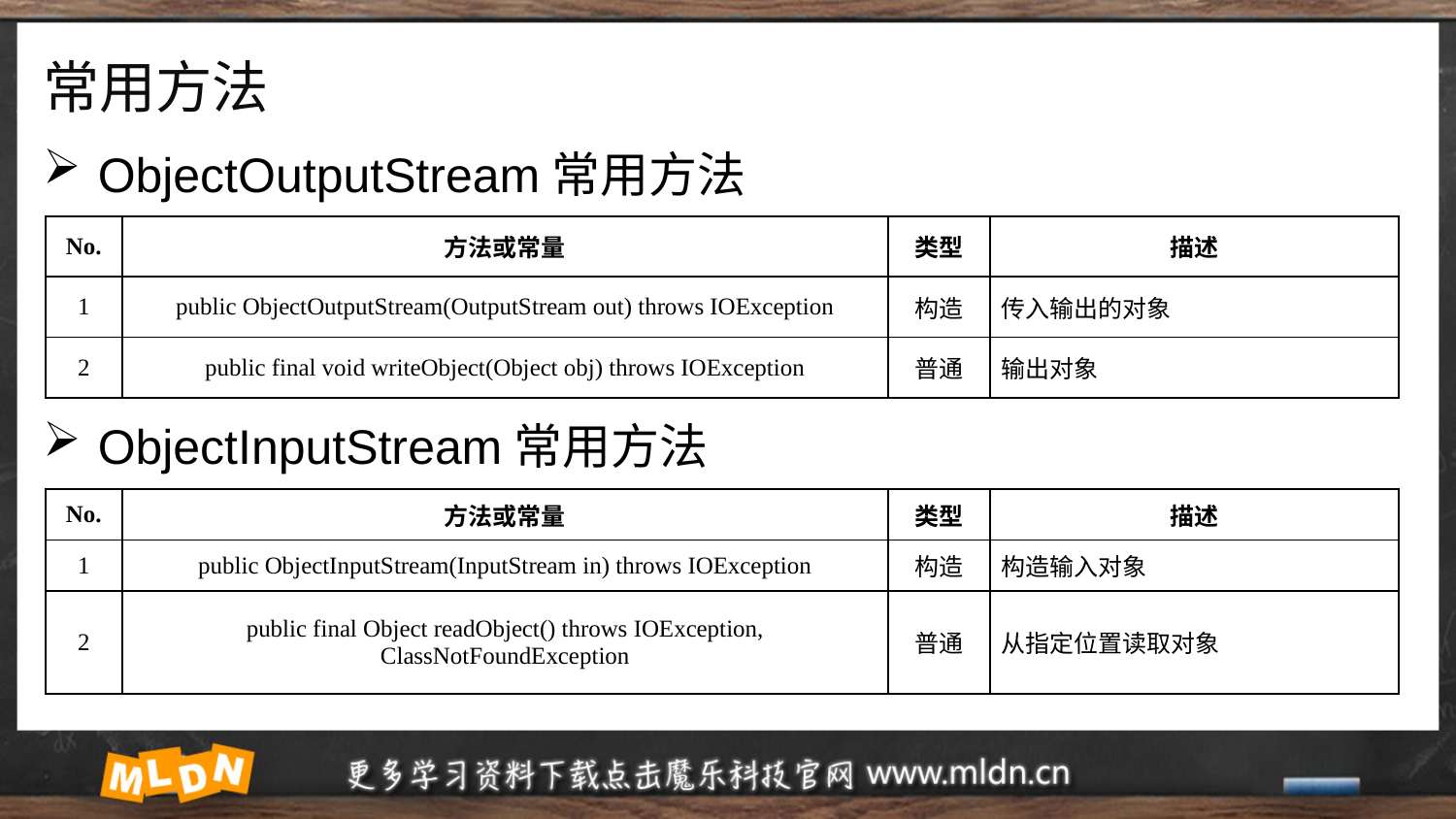

# 常用方法
ObjectOutputStream常用方法

ObjectInputStream常用方法
| No. | 方法或常量 | 类型 | 描述 |
| --- | --- | --- | --- |
| 1 | public ObjectOutputStream(OutputStream out) throws IOException | 构造 | 传入输出的对象 |
| 2 | public final void writeObject(Object obj) throws IOException | 普通 | 输出对象 |
| No. | 方法或常量 | 类型 | 描述 |
| --- | --- | --- | --- |
| 1 | public ObjectInputStream(InputStream in) throws IOException | 构造 | 构造输入对象 |
| 2 | public final Object readObject() throws IOException, ClassNotFoundException | 普通 | 从指定位置读取对象 |